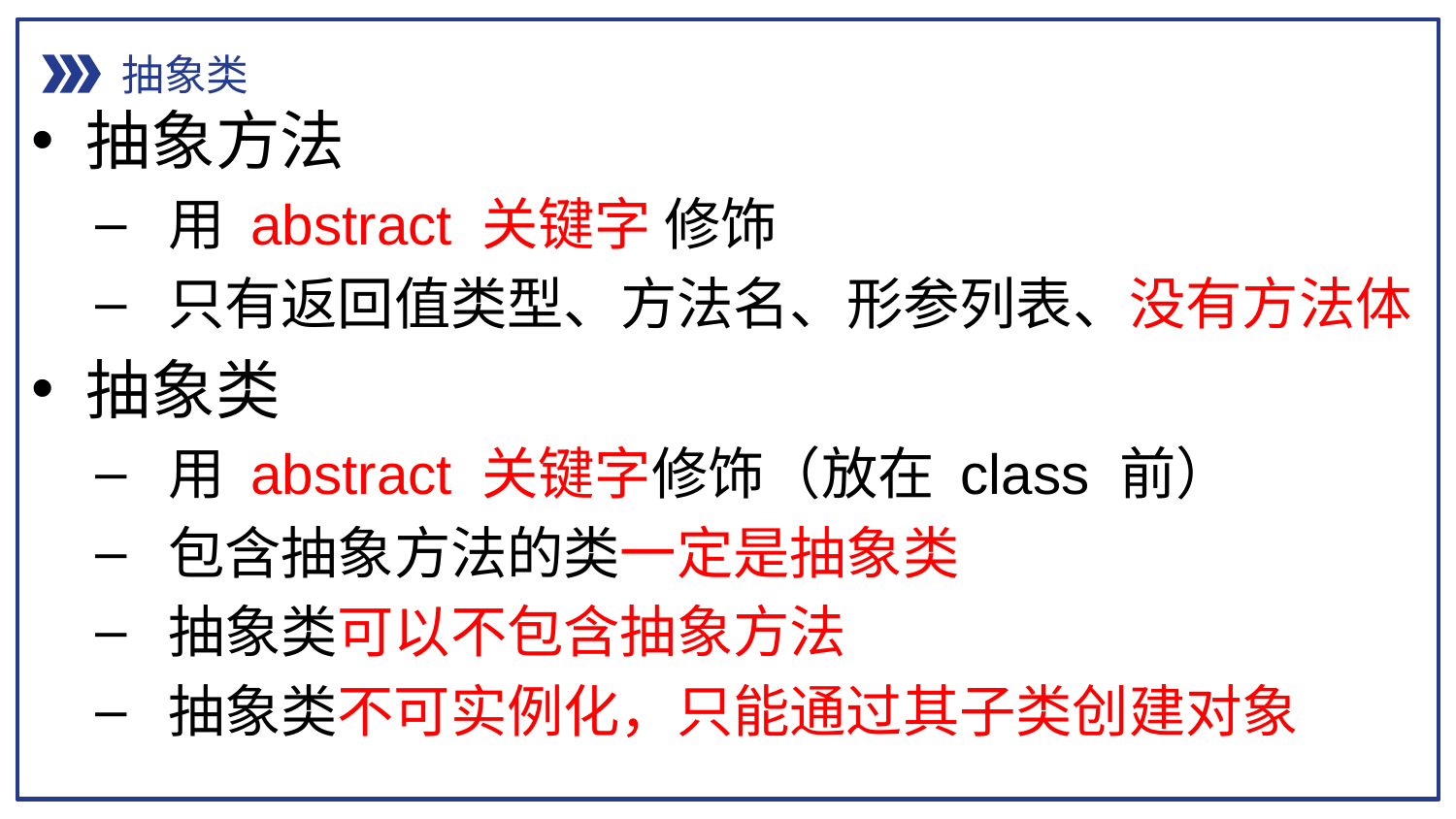

抽象类

抽象方法
用 abstract 关键字 修饰
只有返回值类型、方法名、形参列表、没有方法体
抽象类
用 abstract 关键字修饰（放在 class 前）
包含抽象方法的类一定是抽象类
抽象类可以不包含抽象方法
抽象类不可实例化，只能通过其子类创建对象